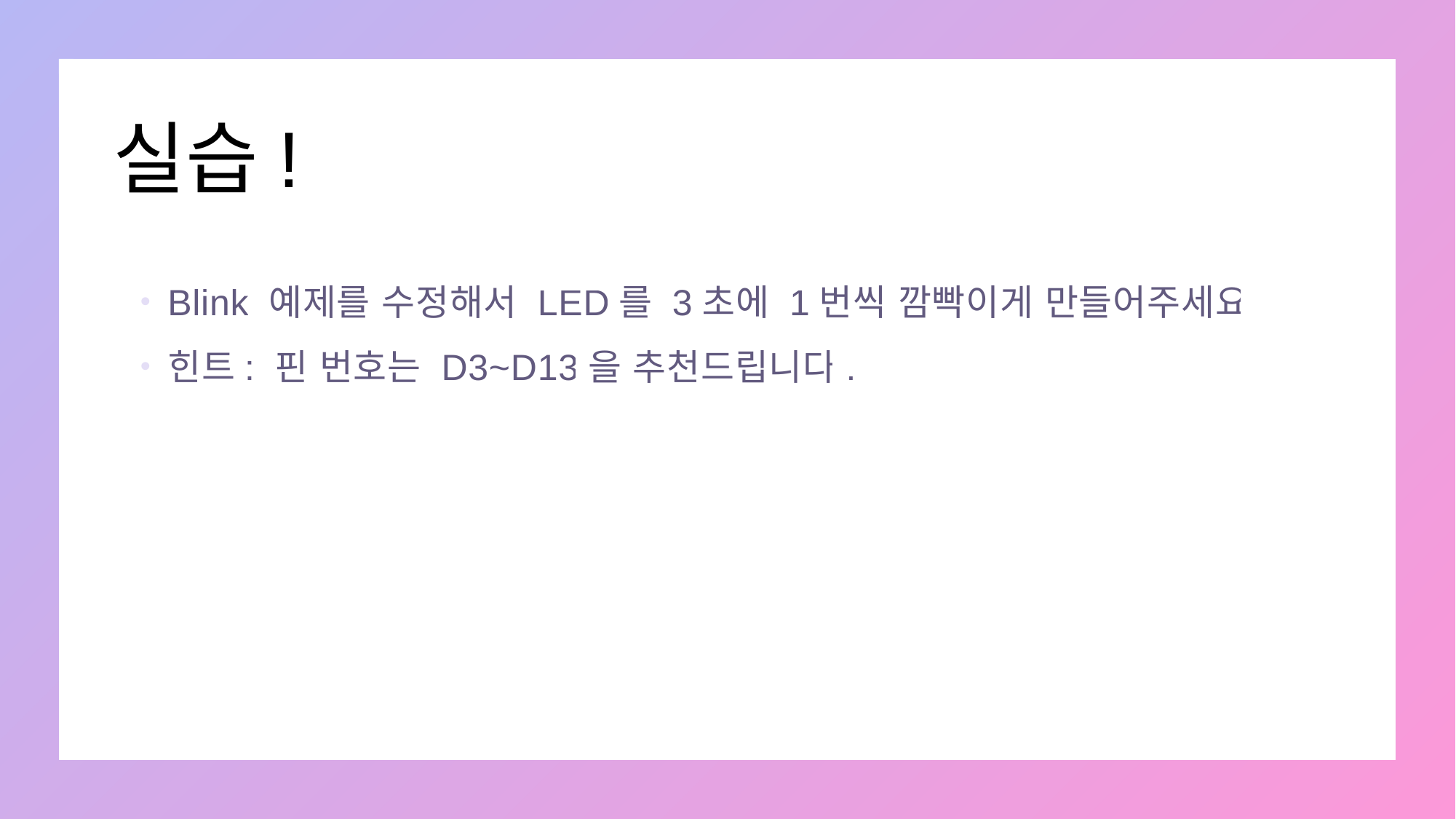

# 실습!
Blink 예제를 수정해서 LED를 3초에 1번씩 깜빡이게 만들어주세요
힌트: 핀 번호는 D3~D13을 추천드립니다.